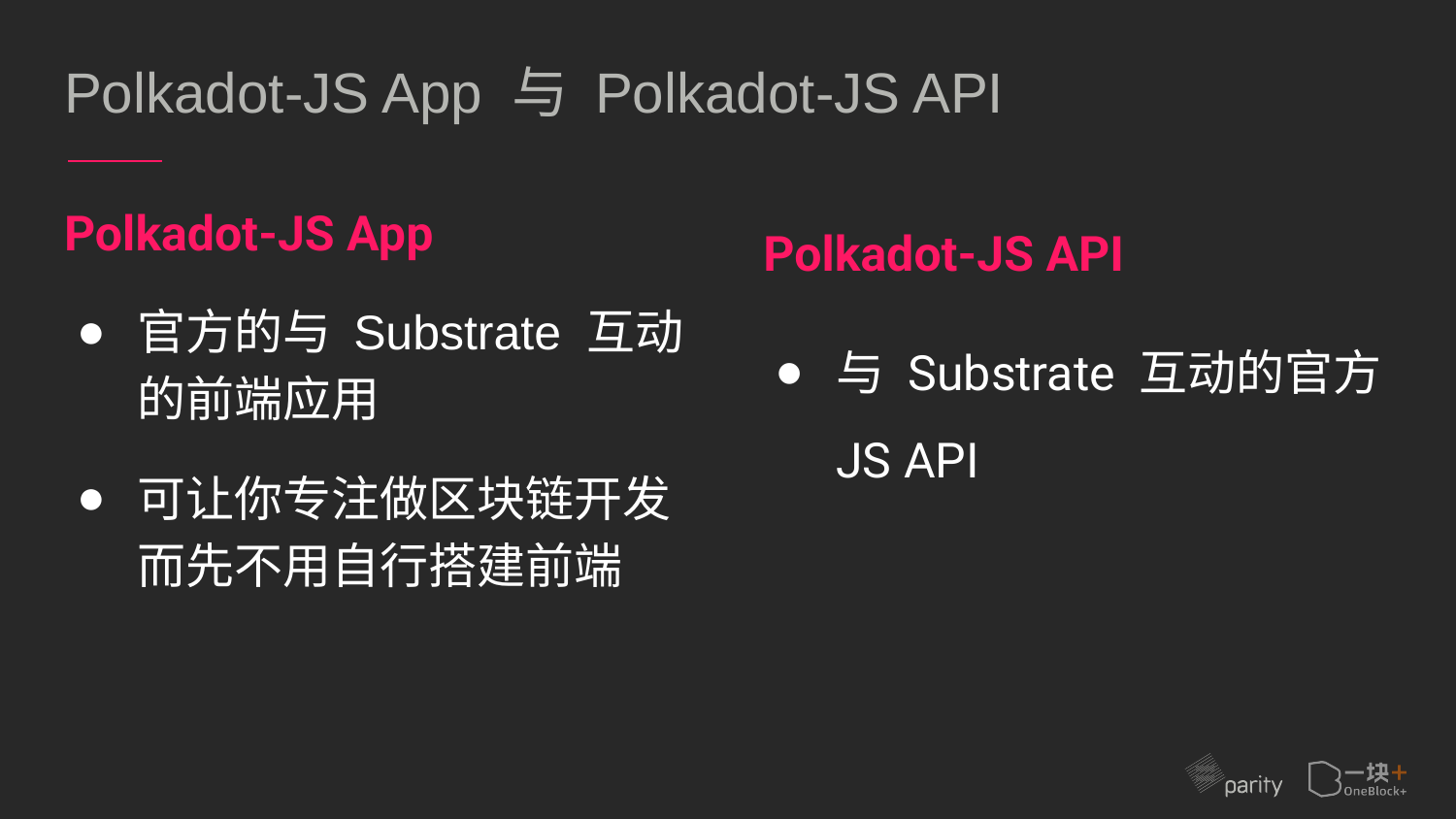

# Polkadot-JS App 与 Polkadot-JS API
Polkadot-JS App
官方的与 Substrate 互动的前端应用
可让你专注做区块链开发而先不用自行搭建前端
Polkadot-JS API
与 Substrate 互动的官方 JS API